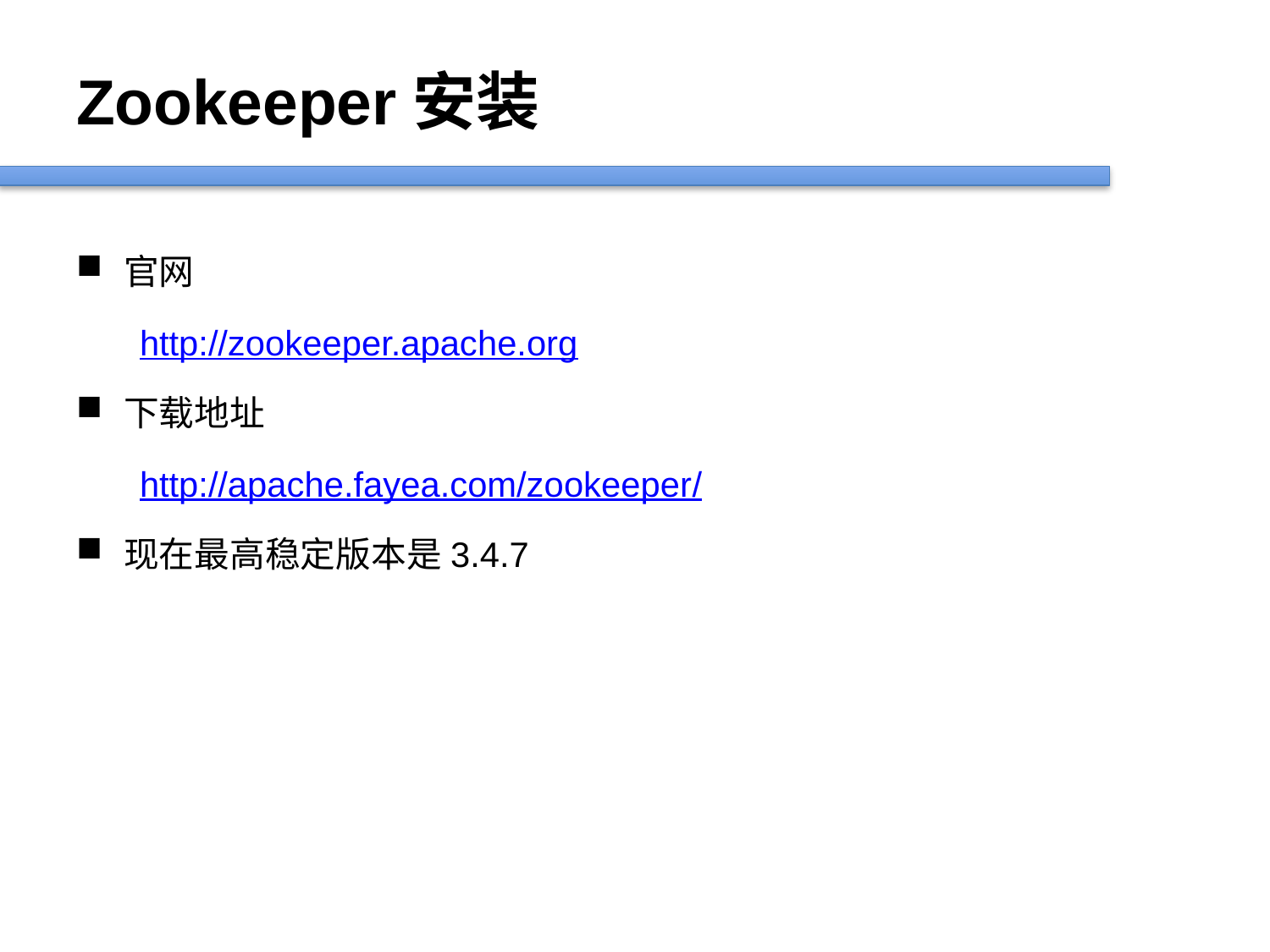

# Zookeeper安装
官网
http://zookeeper.apache.org
下载地址
http://apache.fayea.com/zookeeper/
现在最高稳定版本是3.4.7